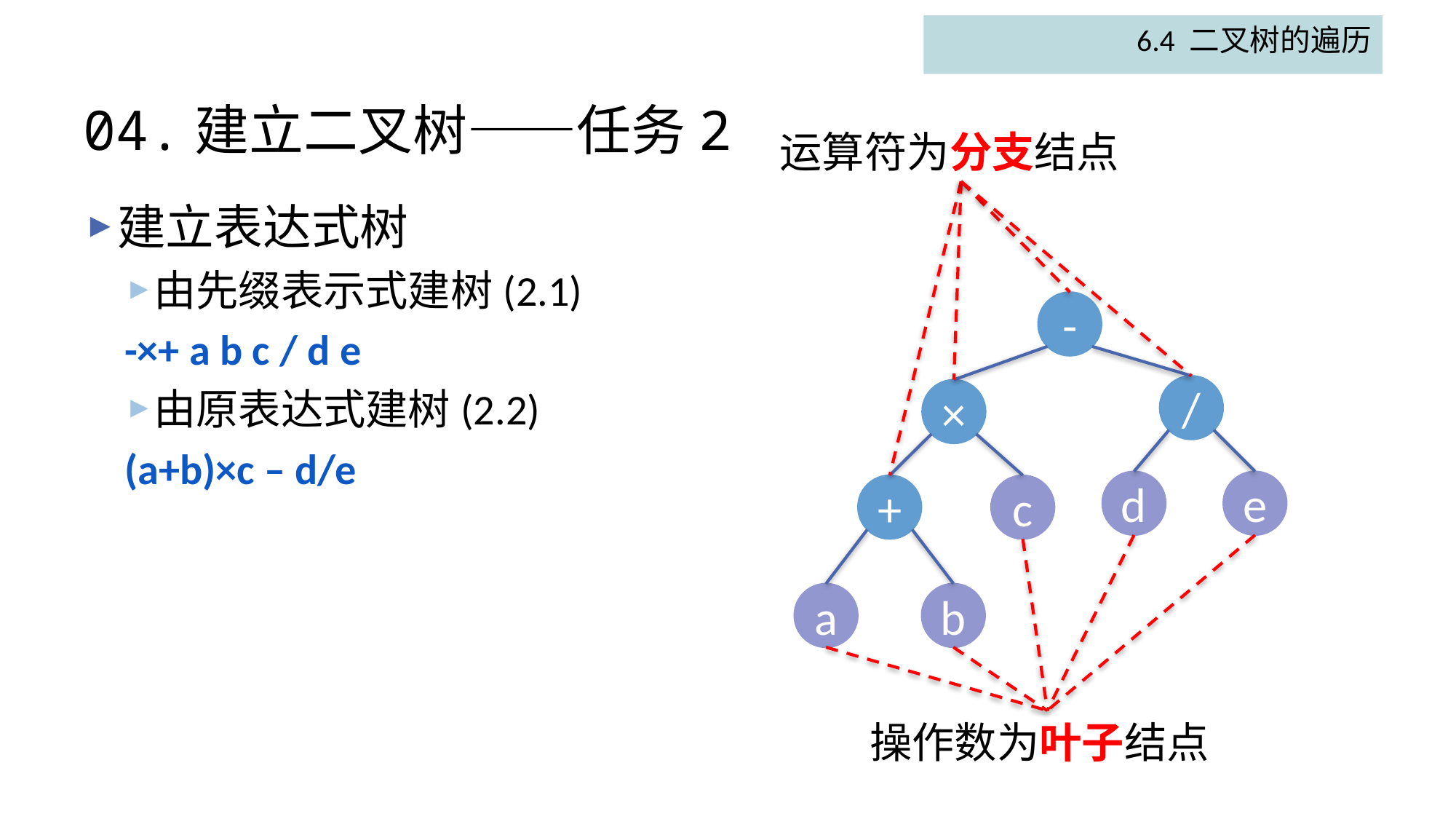

6.4 二叉树的遍历
# 04.建立二叉树——任务2
运算符为分支结点
建立表达式树
由先缀表示式建树(2.1)
-×+ a b c / d e
由原表达式建树(2.2)
(a+b)×c – d/e
-
/
×
e
d
+
c
a
b
操作数为叶子结点